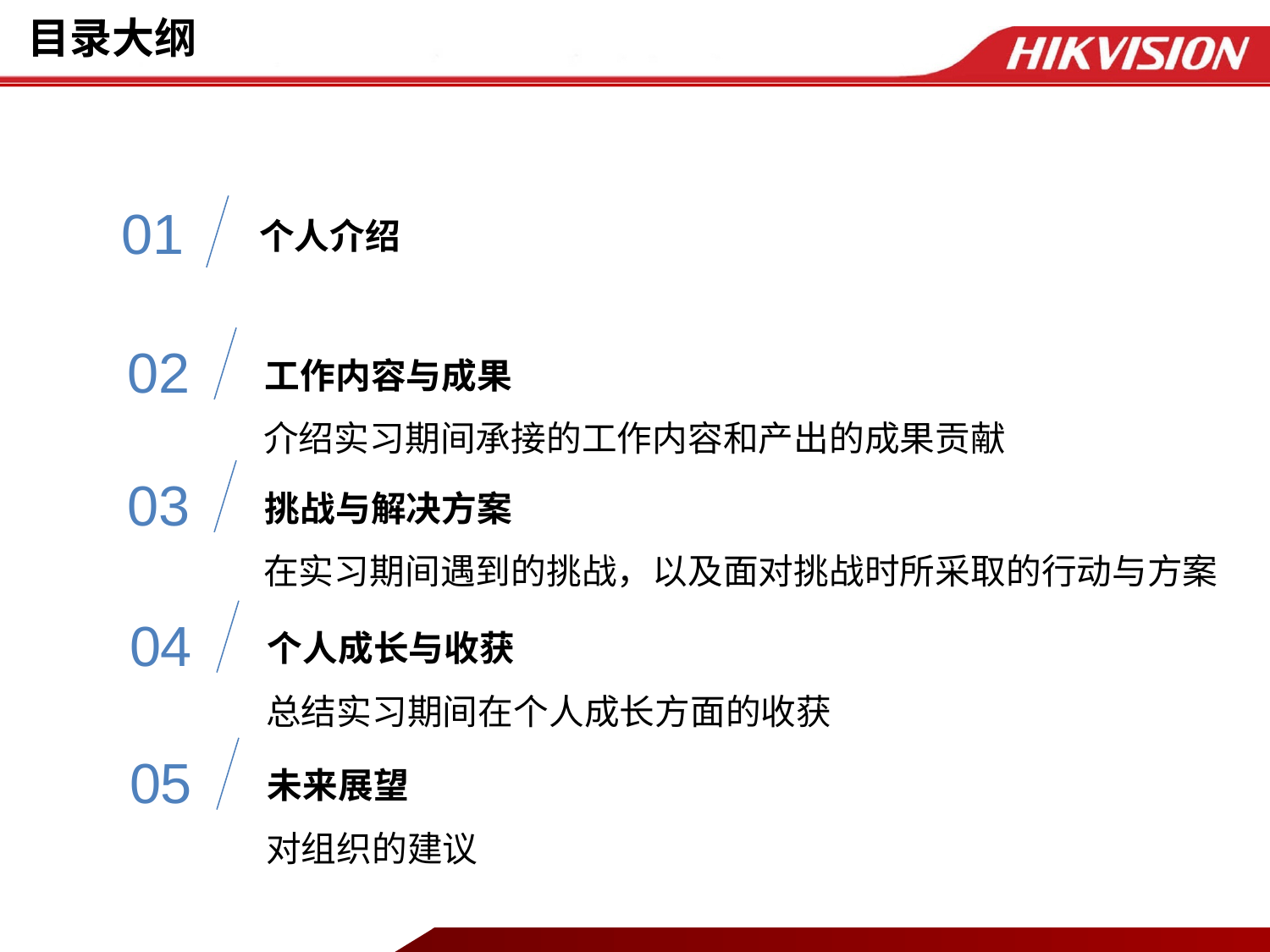

目录大纲
个人介绍
01
工作内容与成果
02
介绍实习期间承接的工作内容和产出的成果贡献
挑战与解决方案
03
在实习期间遇到的挑战，以及面对挑战时所采取的行动与方案
个人成长与收获
04
总结实习期间在个人成长方面的收获
未来展望
05
对组织的建议